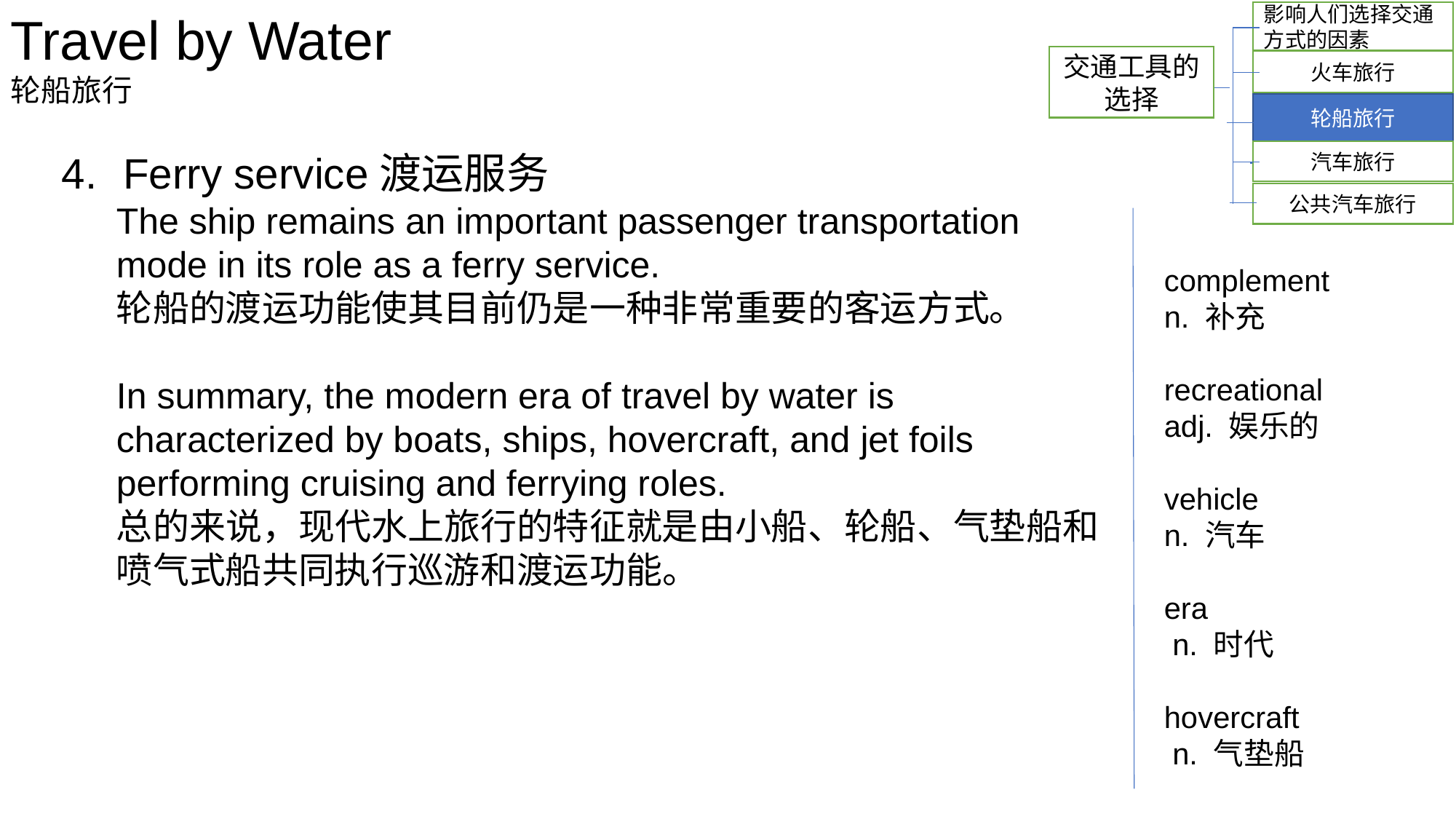

Travel by Water
轮船旅行
影响人们选择交通方式的因素
交通工具的选择
火车旅行
轮船旅行
汽车旅行
Ferry service渡运服务
The ship remains an important passenger transportation mode in its role as a ferry service.
轮船的渡运功能使其目前仍是一种非常重要的客运方式。

In summary, the modern era of travel by water is characterized by boats, ships, hovercraft, and jet foils performing cruising and ferrying roles.
总的来说，现代水上旅行的特征就是由小船、轮船、气垫船和喷气式船共同执行巡游和渡运功能。
公共汽车旅行
 complement
 n. 补充

 recreational
 adj. 娱乐的

 vehicle
 n. 汽车

 era
  n. 时代

 hovercraft
  n. 气垫船